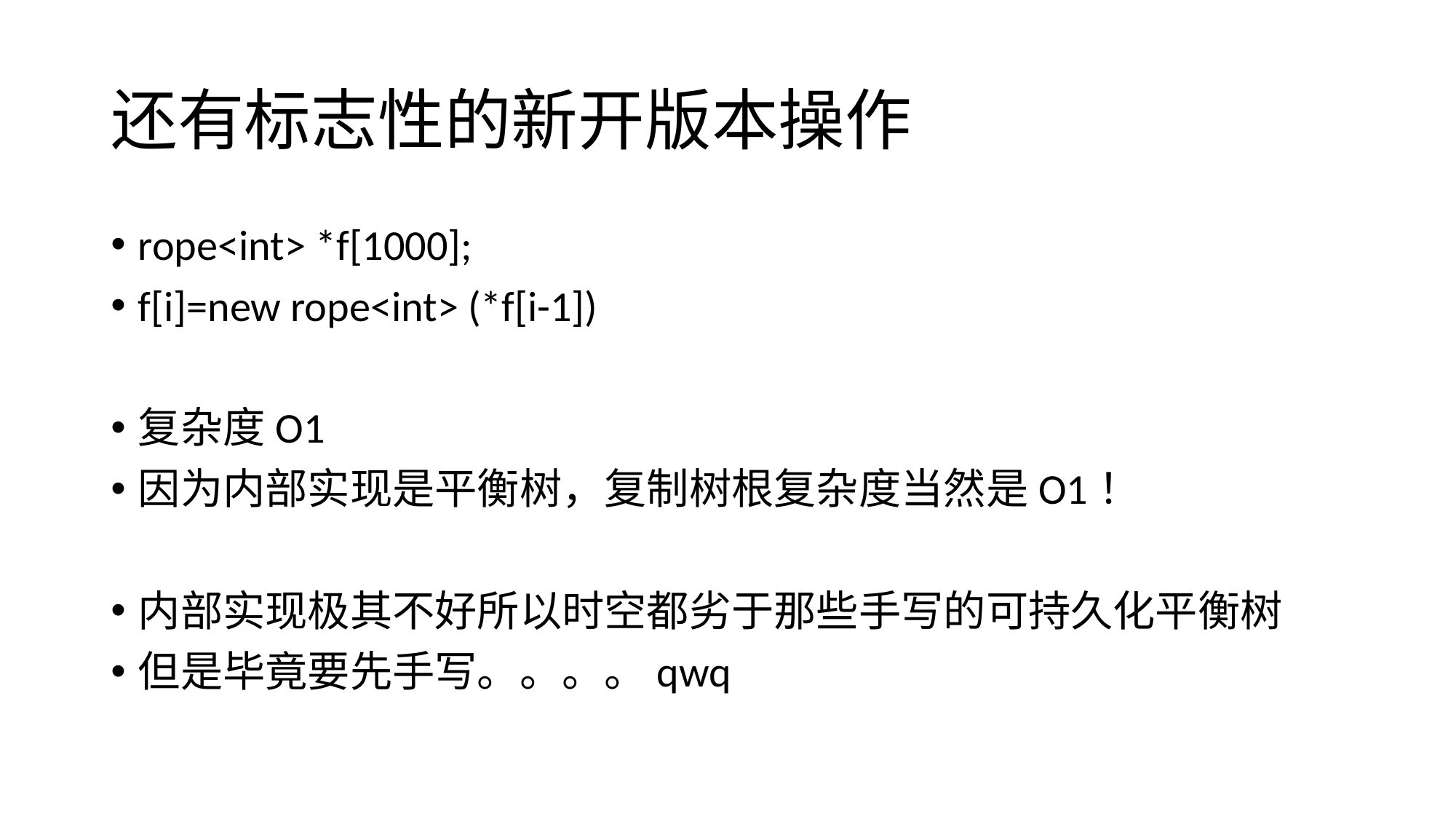

# 还有标志性的新开版本操作
rope<int> *f[1000];
f[i]=new rope<int> (*f[i-1])

复杂度O1
因为内部实现是平衡树，复制树根复杂度当然是O1！

内部实现极其不好所以时空都劣于那些手写的可持久化平衡树
但是毕竟要先手写。。。。qwq